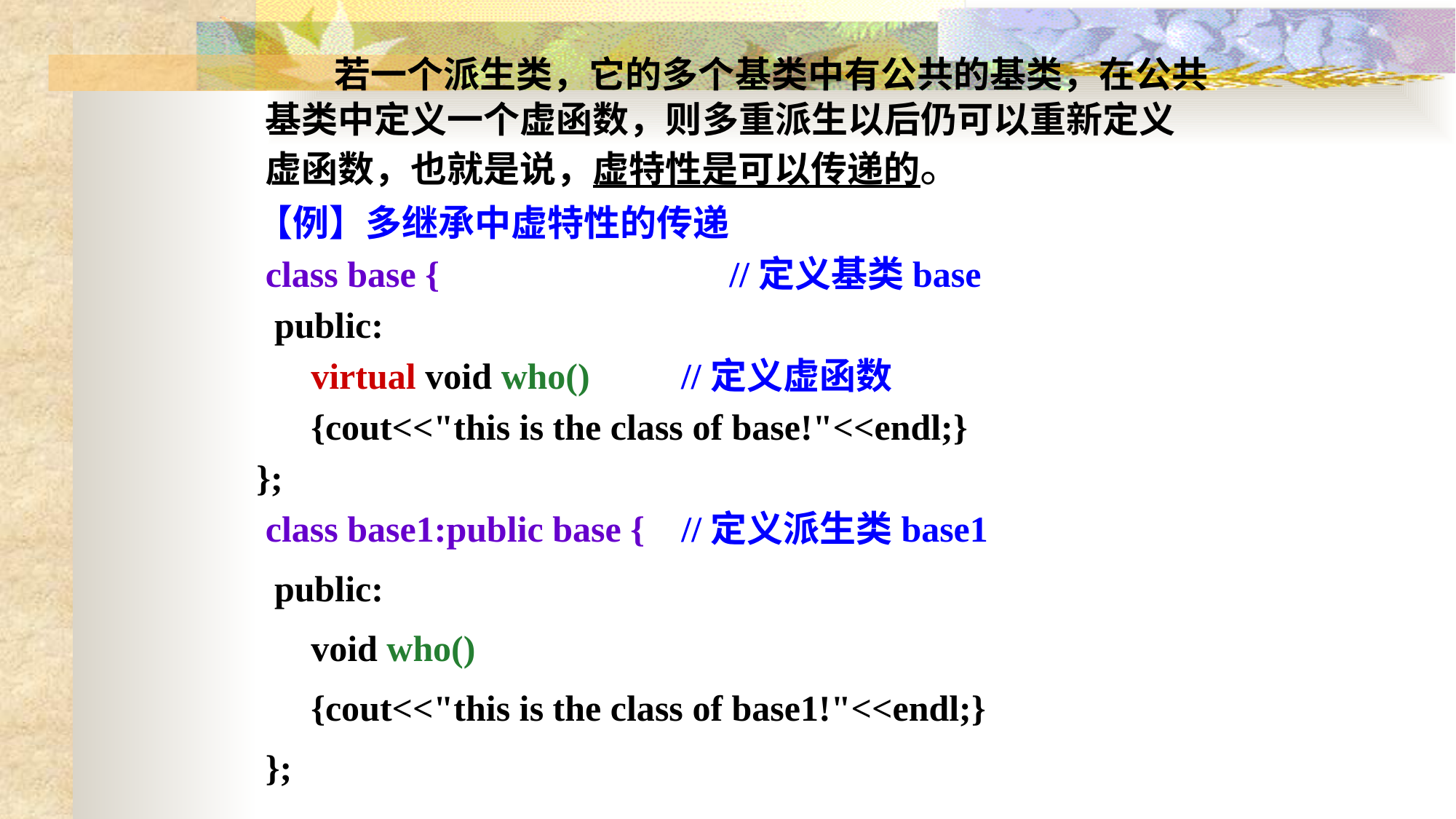

若一个派生类，它的多个基类中有公共的基类，在公共基类中定义一个虚函数，则多重派生以后仍可以重新定义虚函数，也就是说，虚特性是可以传递的。
【例】多继承中虚特性的传递
 class base {		          //定义基类base
  public:
      virtual void who()          //定义虚函数
      {cout<<"this is the class of base!"<<endl;}
};
 class base1:public base {    //定义派生类base1
  public:
      void who()
      {cout<<"this is the class of base1!"<<endl;}
 };